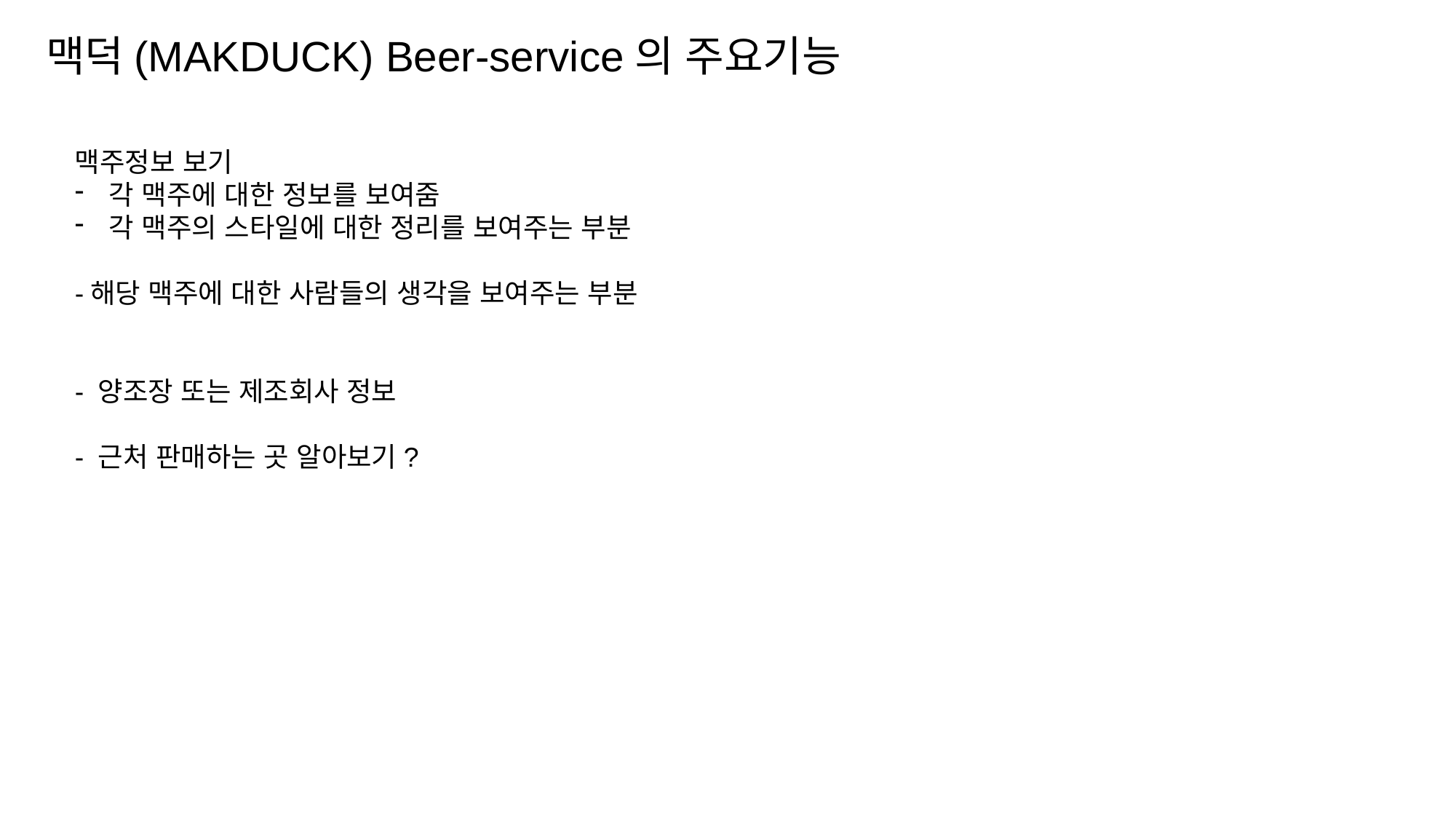

맥덕(MAKDUCK) Beer-service의 주요기능
맥주정보 보기
각 맥주에 대한 정보를 보여줌
각 맥주의 스타일에 대한 정리를 보여주는 부분

-해당 맥주에 대한 사람들의 생각을 보여주는 부분

- 양조장 또는 제조회사 정보

- 근처 판매하는 곳 알아보기?